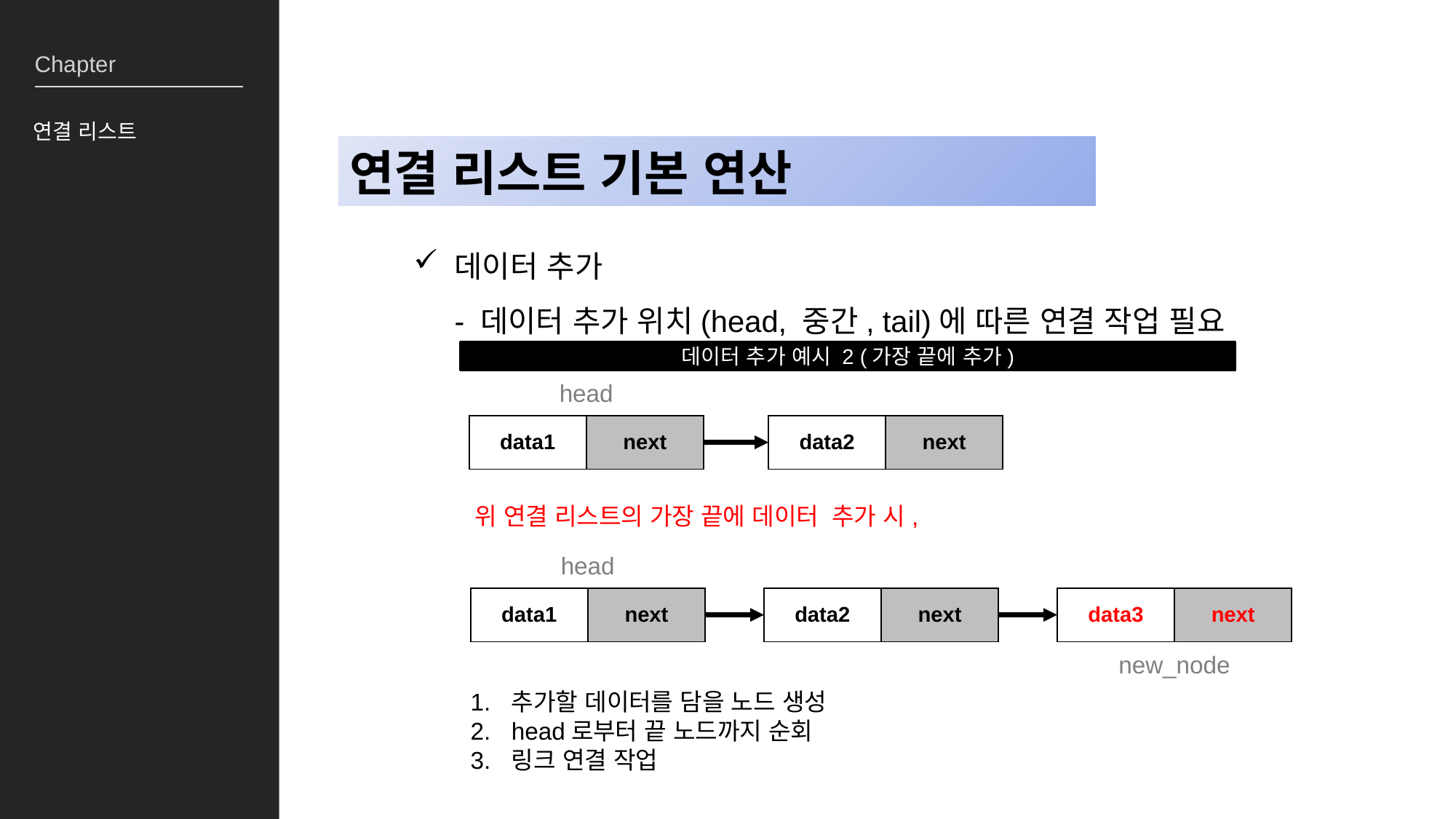

연결 리스트
연결 리스트 기본 연산
데이터 추가
- 데이터 추가 위치(head, 중간, tail)에 따른 연결 작업 필요
데이터 추가 예시 2 (가장 끝에 추가)
head
| data1 | next |
| --- | --- |
| data2 | next |
| --- | --- |
위 연결 리스트의 가장 끝에 데이터  추가 시,
head
| data1 | next |
| --- | --- |
| data2 | next |
| --- | --- |
| data3 | next |
| --- | --- |
new_node
추가할 데이터를 담을 노드 생성
head로부터 끝 노드까지 순회
링크 연결 작업